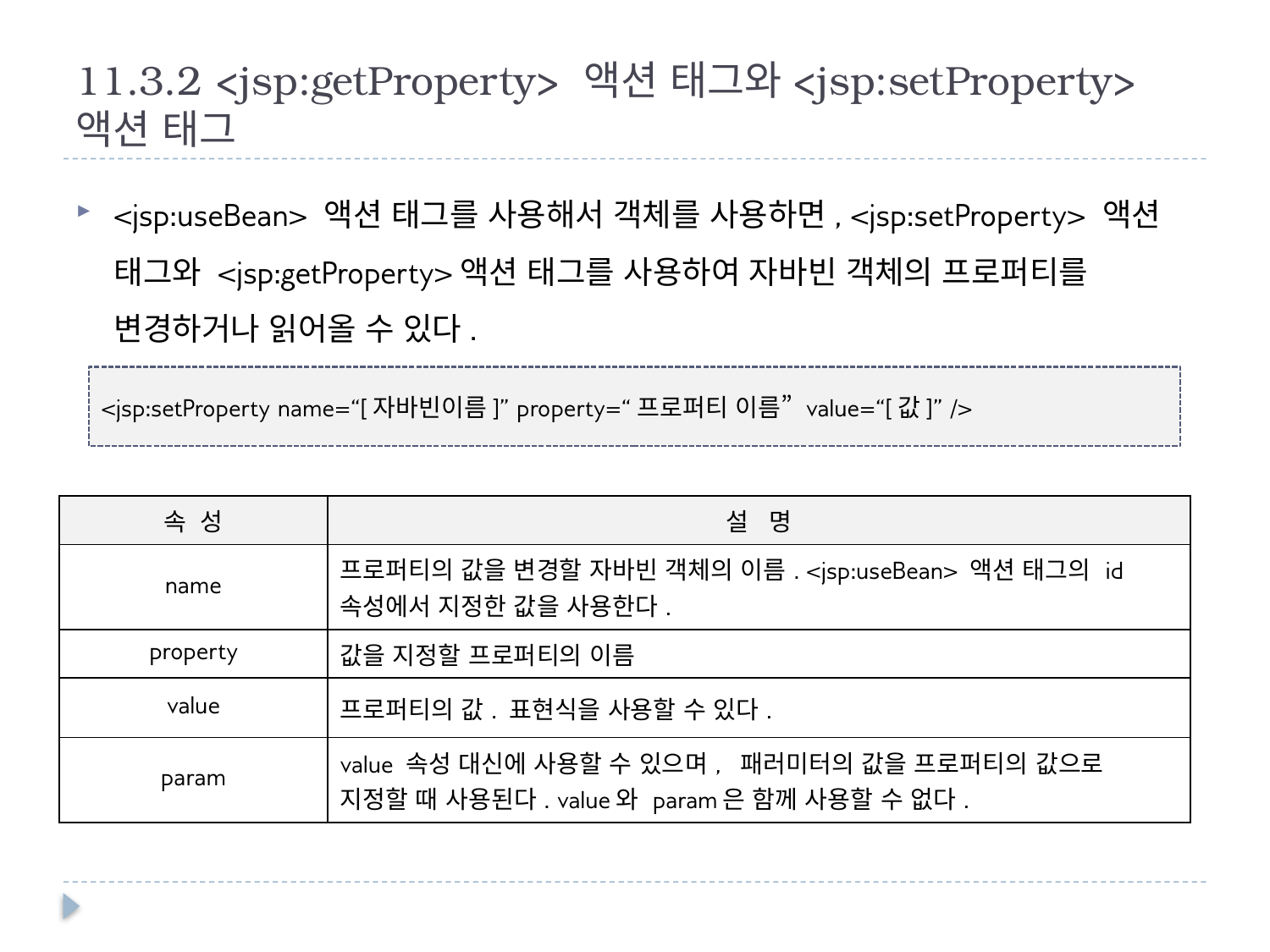

# 11.3.2 <jsp:getProperty> 액션 태그와<jsp:setProperty> 액션 태그
<jsp:useBean> 액션 태그를 사용해서 객체를 사용하면, <jsp:setProperty> 액션 태그와 <jsp:getProperty>액션 태그를 사용하여 자바빈 객체의 프로퍼티를 변경하거나 읽어올 수 있다.

<jsp:setProperty name=“[자바빈이름]” property=“프로퍼티 이름” value=“[값]” />
| 속 성 | 설 명 |
| --- | --- |
| name | 프로퍼티의 값을 변경할 자바빈 객체의 이름. <jsp:useBean> 액션 태그의 id 속성에서 지정한 값을 사용한다. |
| property | 값을 지정할 프로퍼티의 이름 |
| value | 프로퍼티의 값. 표현식을 사용할 수 있다. |
| param | value 속성 대신에 사용할 수 있으며, 패러미터의 값을 프로퍼티의 값으로 지정할 때 사용된다. value와 param은 함께 사용할 수 없다. |